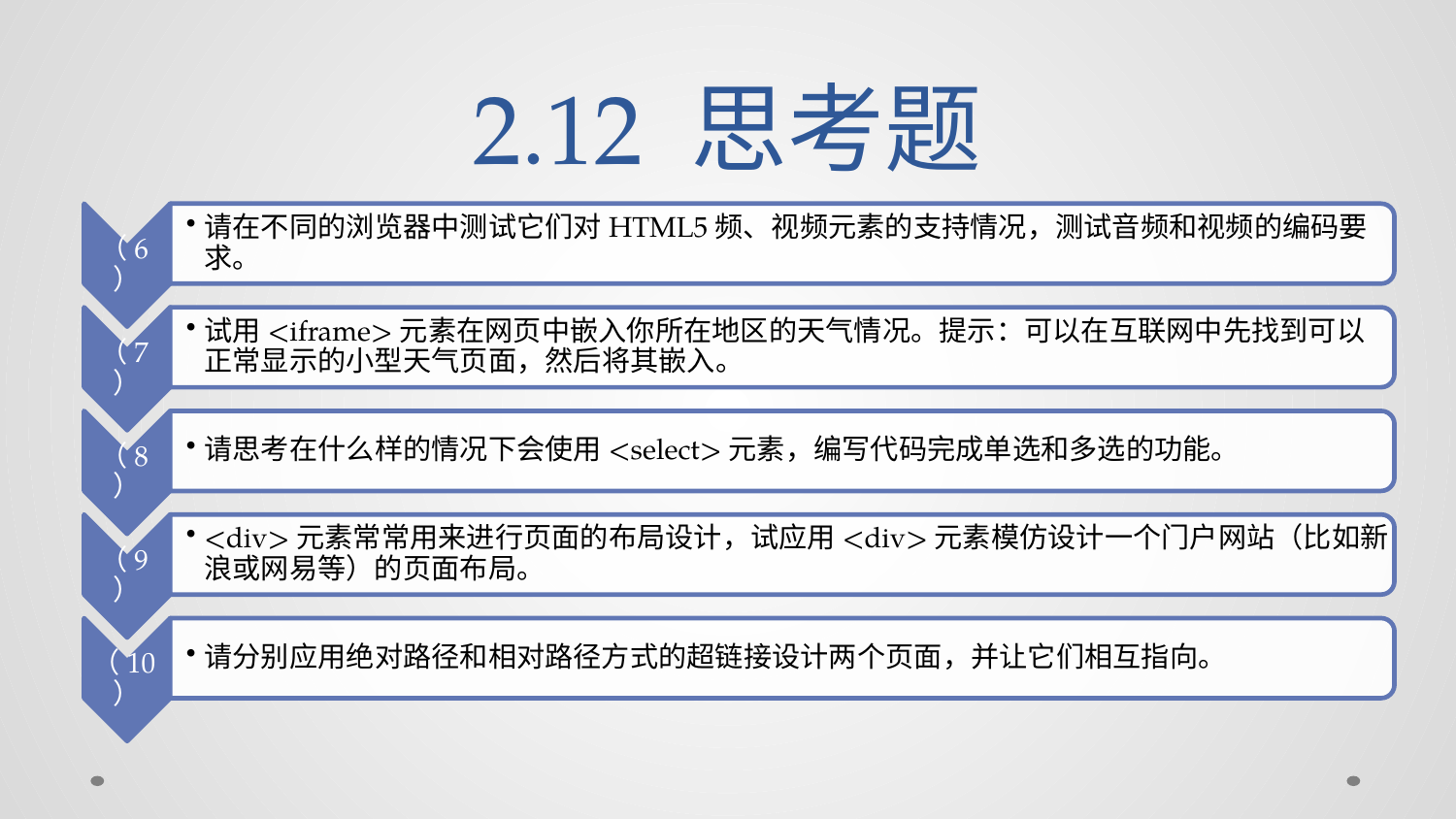

# 2.12 思考题
（6）
请在不同的浏览器中测试它们对HTML5频、视频元素的支持情况，测试音频和视频的编码要求。
（7）
试用<iframe>元素在网页中嵌入你所在地区的天气情况。提示：可以在互联网中先找到可以正常显示的小型天气页面，然后将其嵌入。
（8）
请思考在什么样的情况下会使用<select>元素，编写代码完成单选和多选的功能。
（9）
<div>元素常常用来进行页面的布局设计，试应用<div>元素模仿设计一个门户网站（比如新浪或网易等）的页面布局。
（10）
请分别应用绝对路径和相对路径方式的超链接设计两个页面，并让它们相互指向。